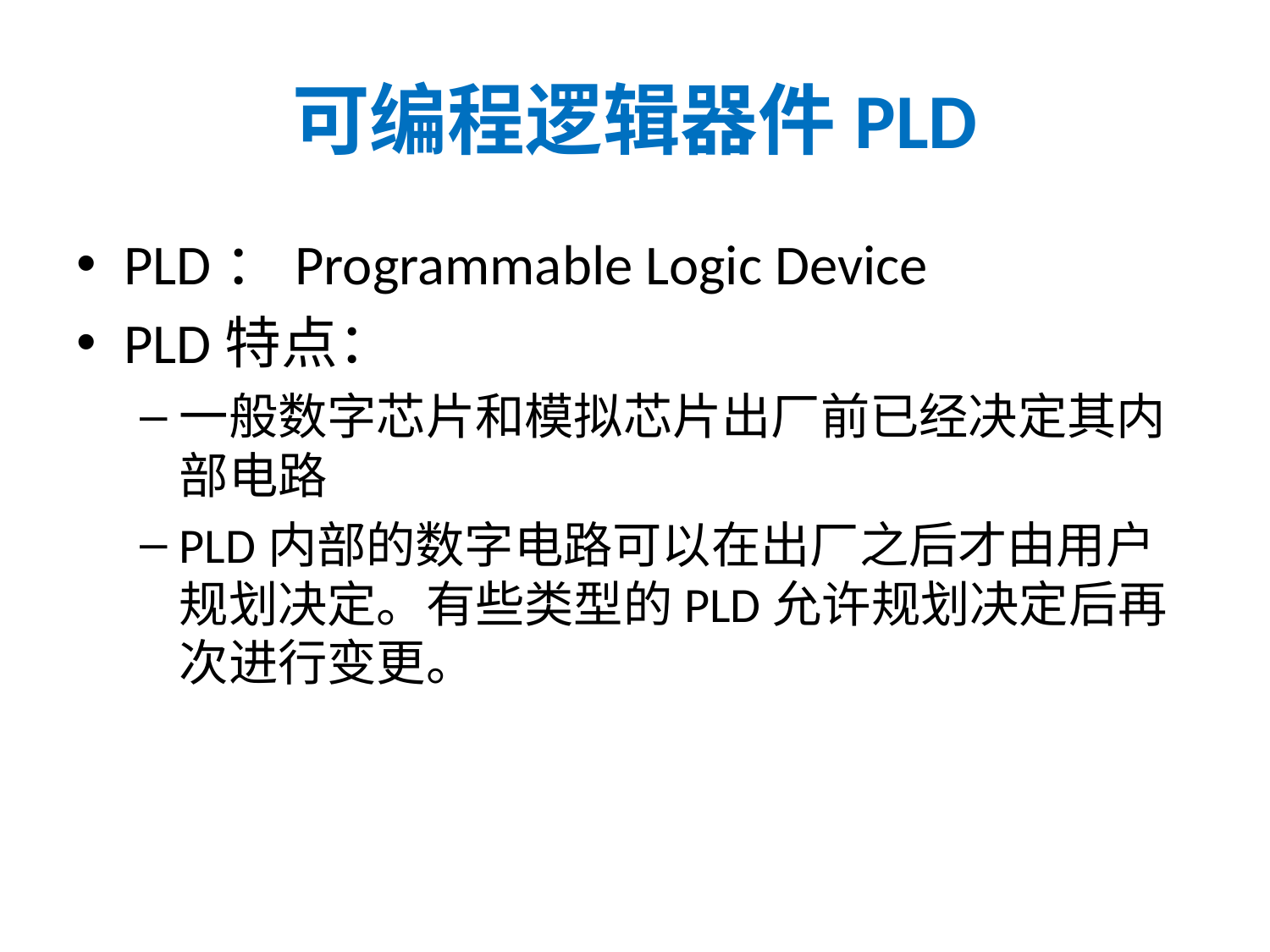

# 可编程逻辑器件PLD
PLD：Programmable Logic Device
PLD特点：
一般数字芯片和模拟芯片出厂前已经决定其内部电路
PLD内部的数字电路可以在出厂之后才由用户规划决定。有些类型的PLD允许规划决定后再次进行变更。